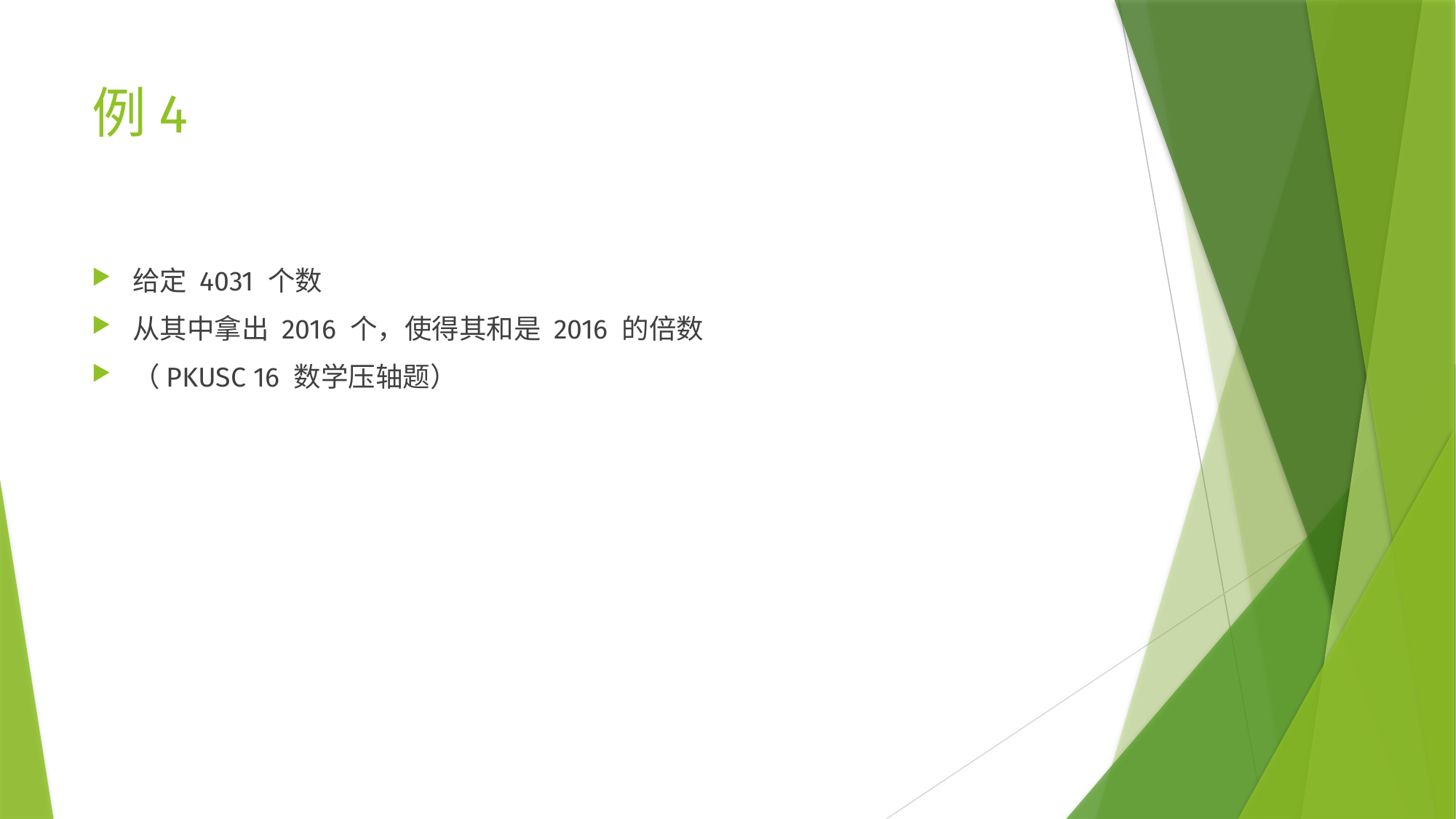

# 例4
给定 4031 个数
从其中拿出 2016 个，使得其和是 2016 的倍数
（PKUSC 16 数学压轴题）